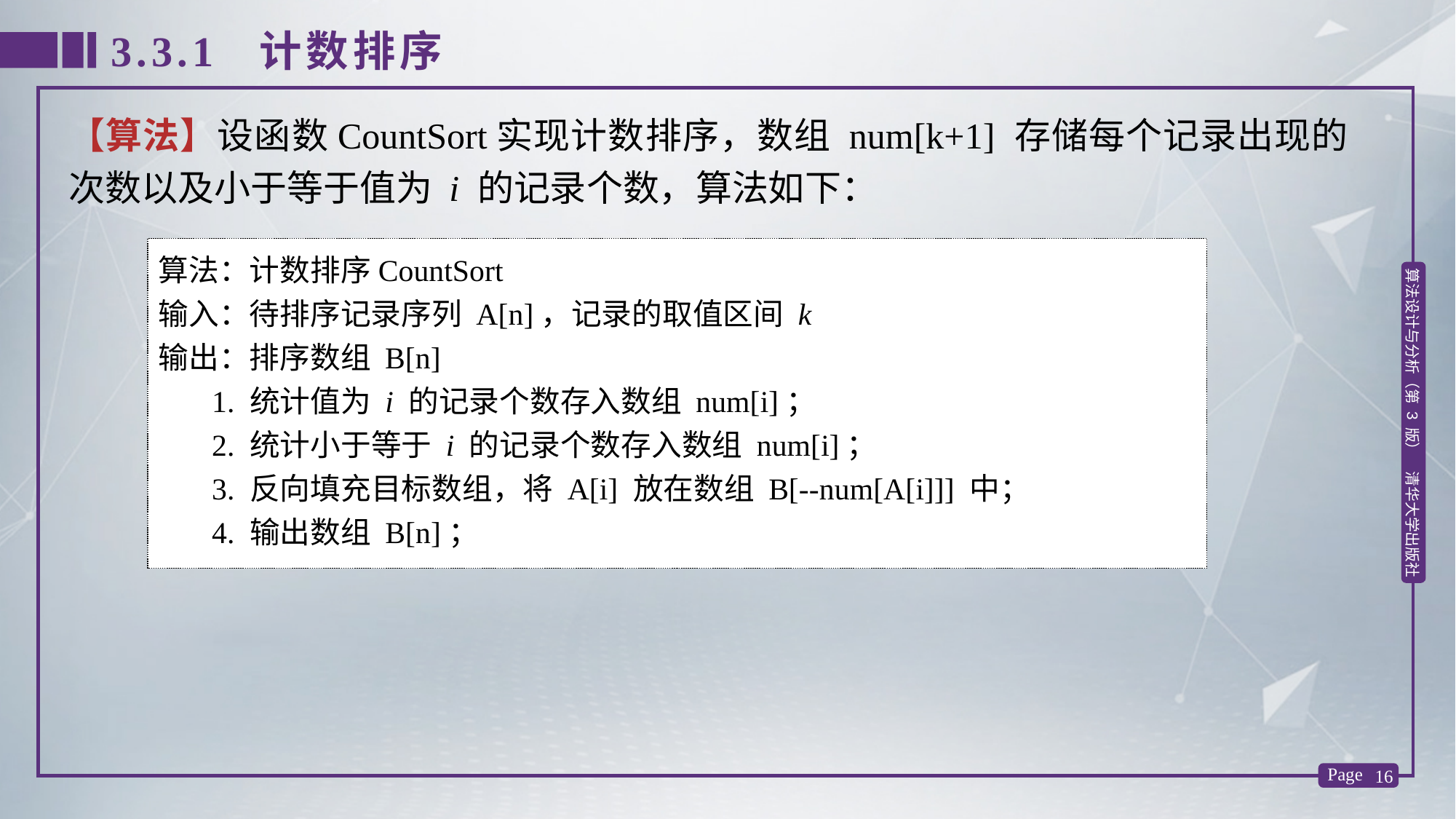

3.3.1  计数排序
【算法】设函数CountSort实现计数排序，数组 num[k+1] 存储每个记录出现的次数以及小于等于值为 i 的记录个数，算法如下：
算法：计数排序CountSort
输入：待排序记录序列 A[n]，记录的取值区间 k
输出：排序数组 B[n]
       1. 统计值为 i 的记录个数存入数组 num[i]；
       2. 统计小于等于 i 的记录个数存入数组 num[i]；
       3. 反向填充目标数组，将 A[i] 放在数组 B[--num[A[i]]] 中；
       4. 输出数组 B[n]；